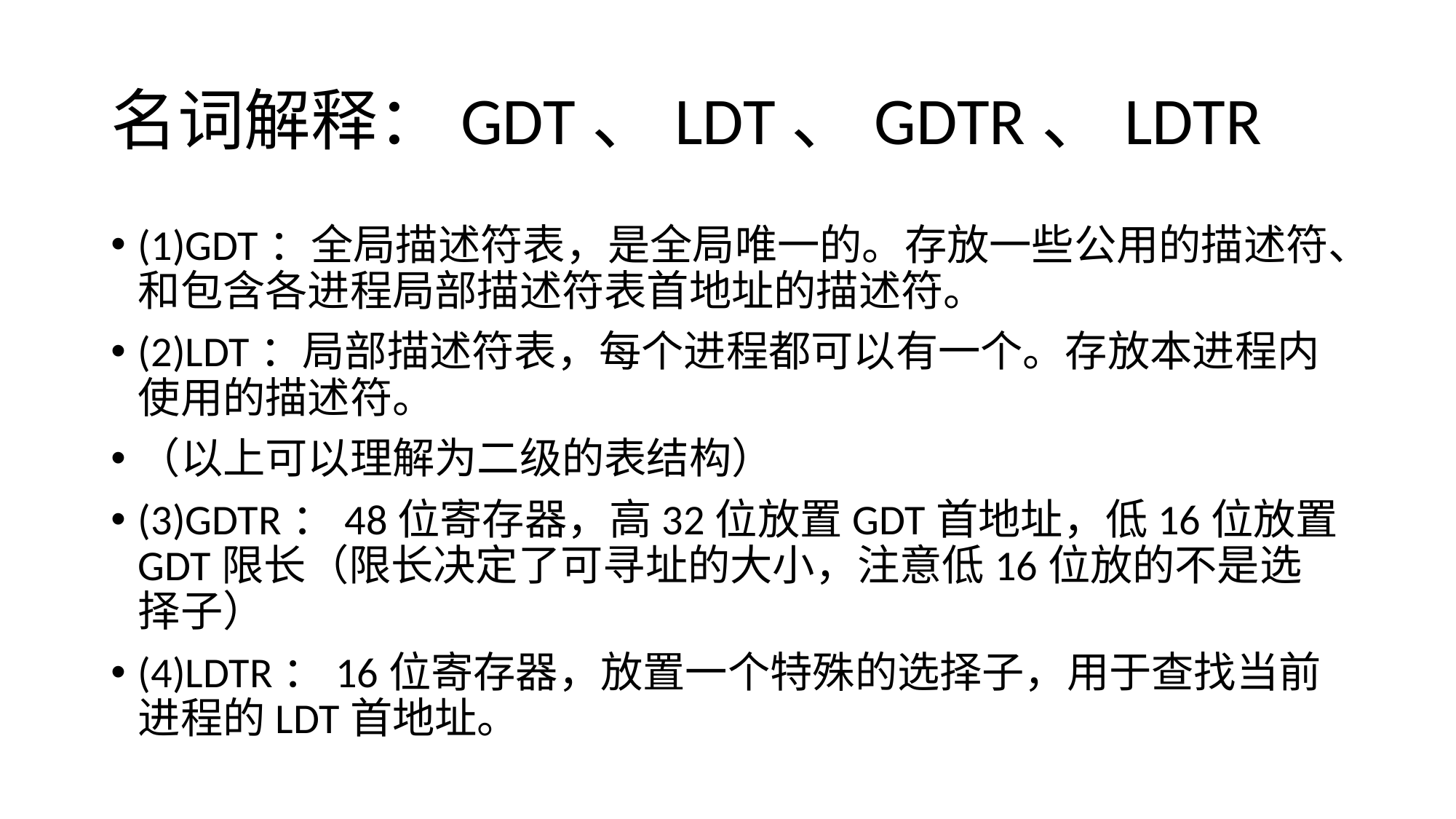

# 名词解释：GDT、LDT、GDTR、LDTR
(1)GDT：全局描述符表，是全局唯一的。存放一些公用的描述符、和包含各进程局部描述符表首地址的描述符。
(2)LDT：局部描述符表，每个进程都可以有一个。存放本进程内使用的描述符。
（以上可以理解为二级的表结构）
(3)GDTR：48位寄存器，高32位放置GDT首地址，低16位放置GDT限长（限长决定了可寻址的大小，注意低16位放的不是选择子）
(4)LDTR：16位寄存器，放置一个特殊的选择子，用于查找当前进程的LDT首地址。